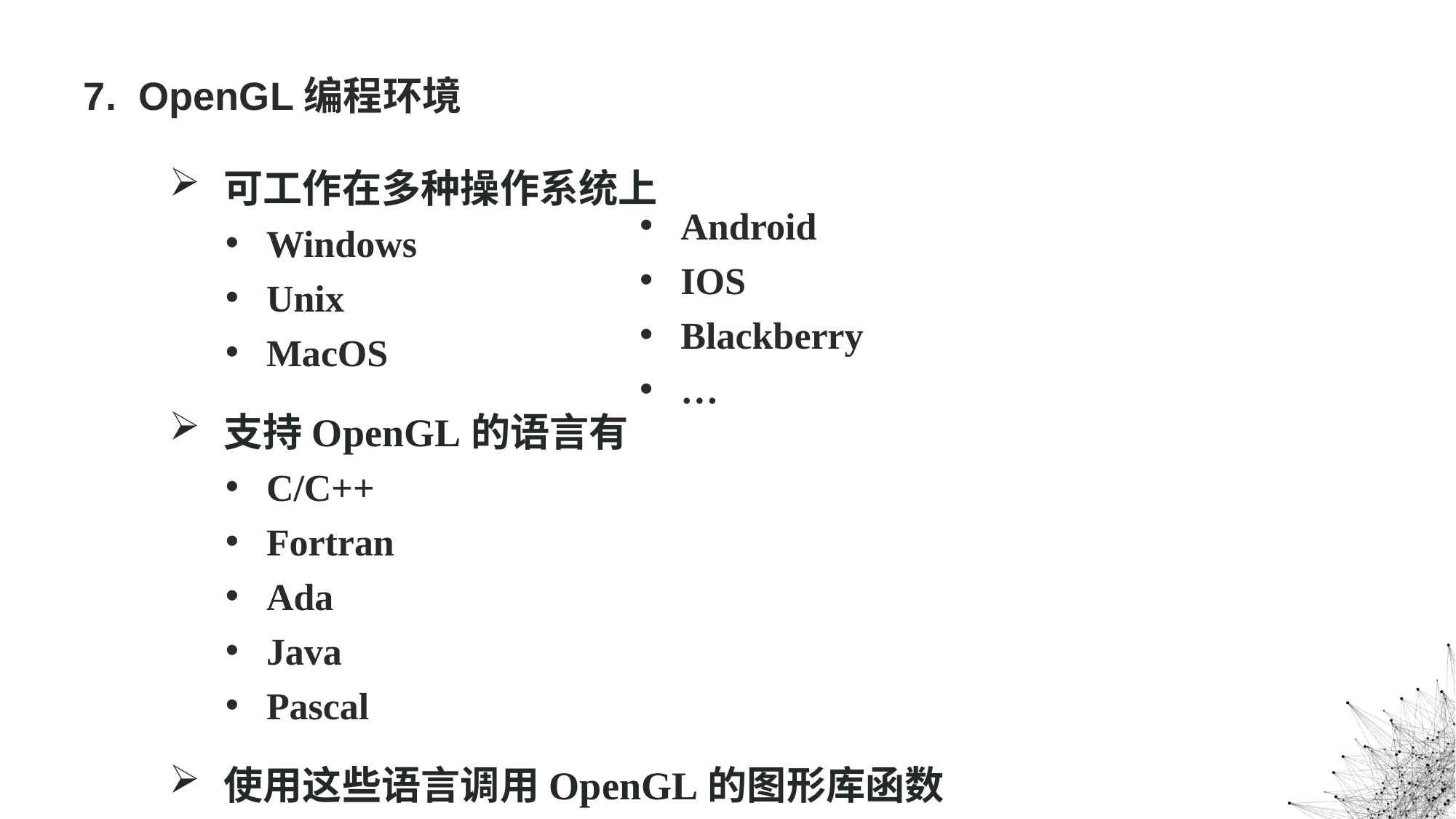

7.  OpenGL编程环境
可工作在多种操作系统上
Windows
Unix
MacOS
支持OpenGL的语言有
C/C++
Fortran
Ada
Java
Pascal
使用这些语言调用OpenGL的图形库函数

Android
IOS
Blackberry
…